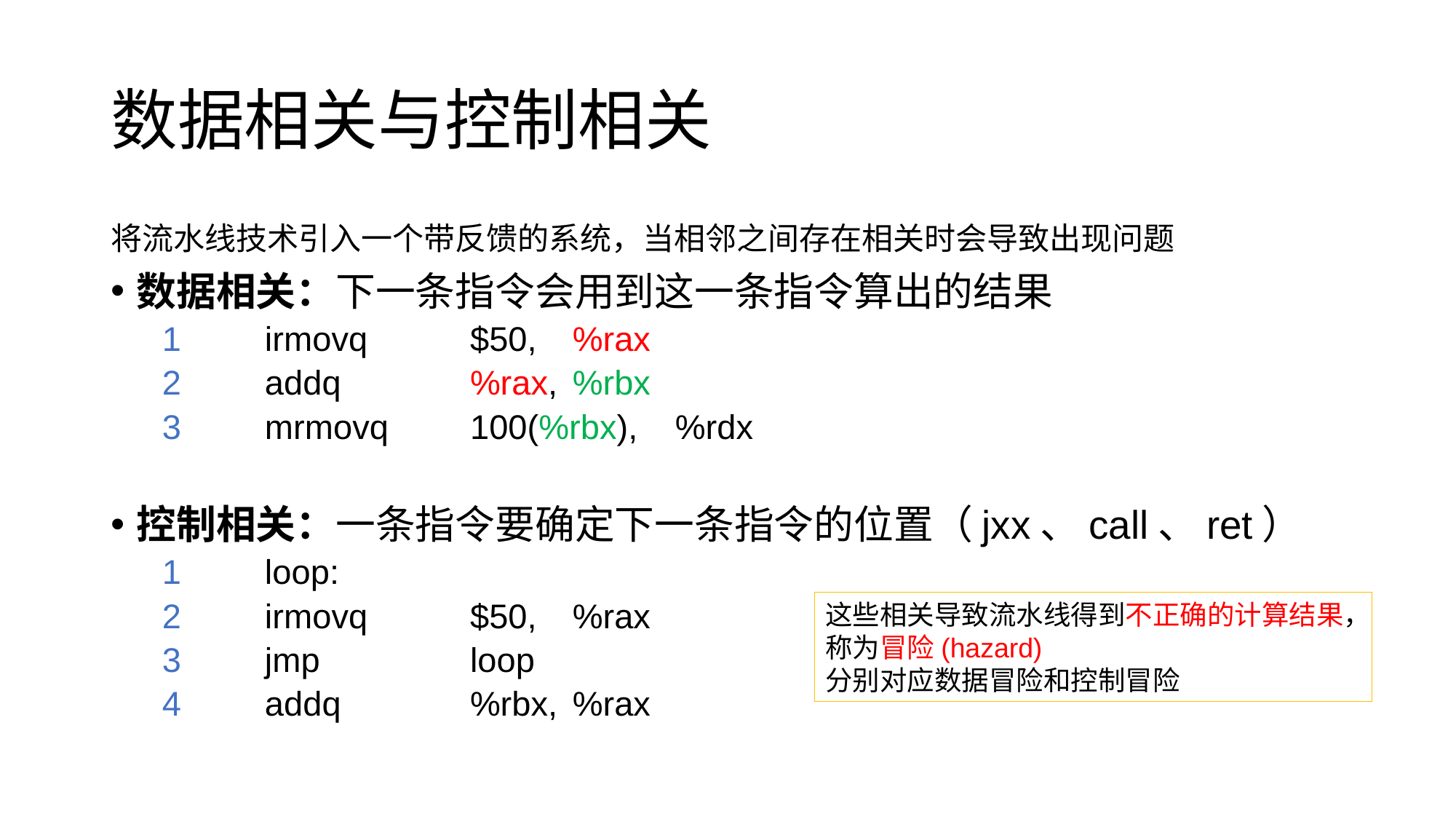

# 数据相关与控制相关
将流水线技术引入一个带反馈的系统，当相邻之间存在相关时会导致出现问题
数据相关：下一条指令会用到这一条指令算出的结果
1	irmovq	$50,		%rax
2	addq		%rax,		%rbx
3	mrmovq	100(%rbx),	%rdx

控制相关：一条指令要确定下一条指令的位置（jxx、call、ret）
1	loop:
2		irmovq	$50,	%rax
3		jmp 		loop
4		addq 		%rbx,	%rax
这些相关导致流水线得到不正确的计算结果，称为冒险(hazard)
分别对应数据冒险和控制冒险